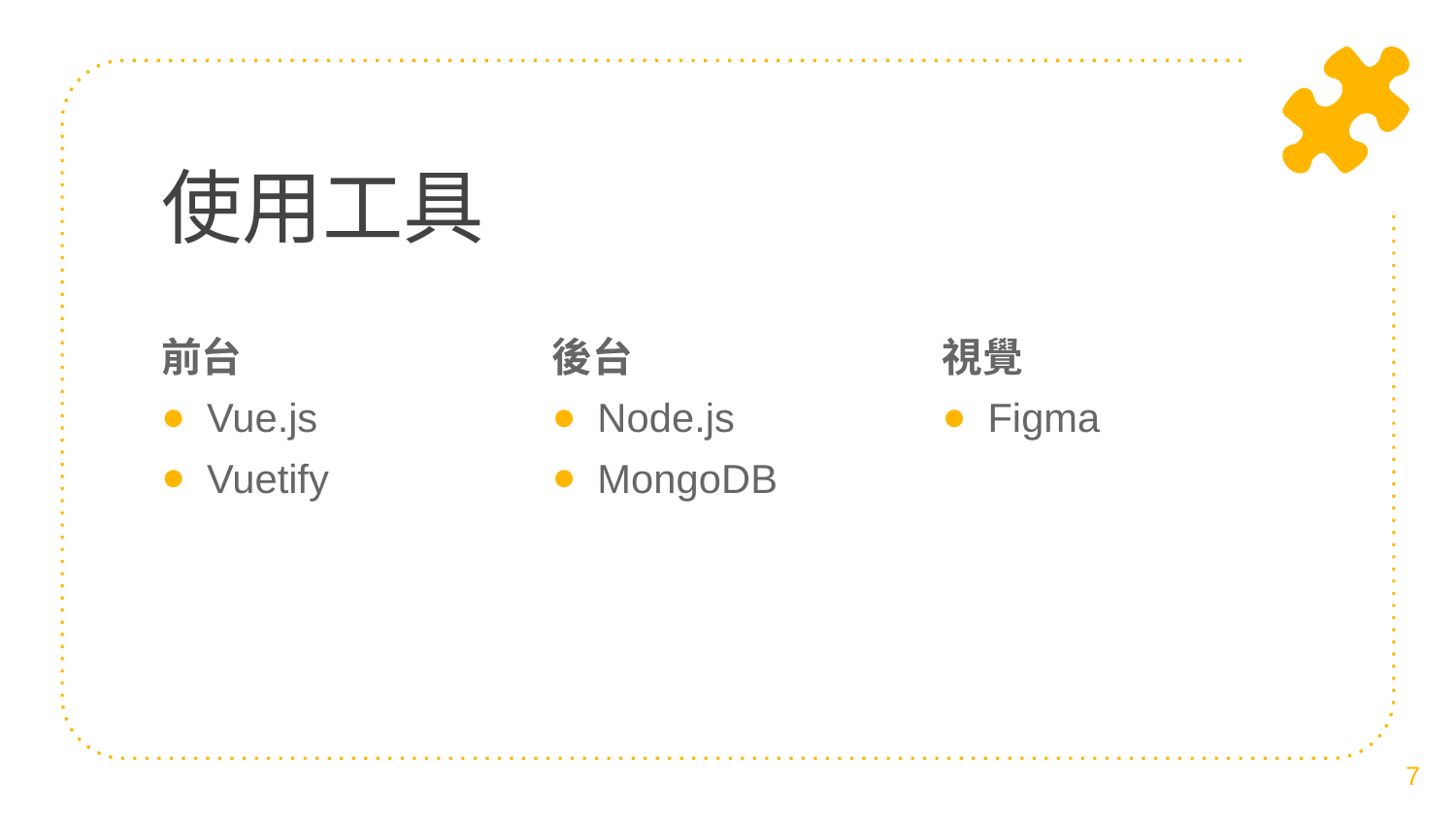

使用工具
前台
Vue.js
Vuetify
後台
Node.js
MongoDB
視覺
Figma
7